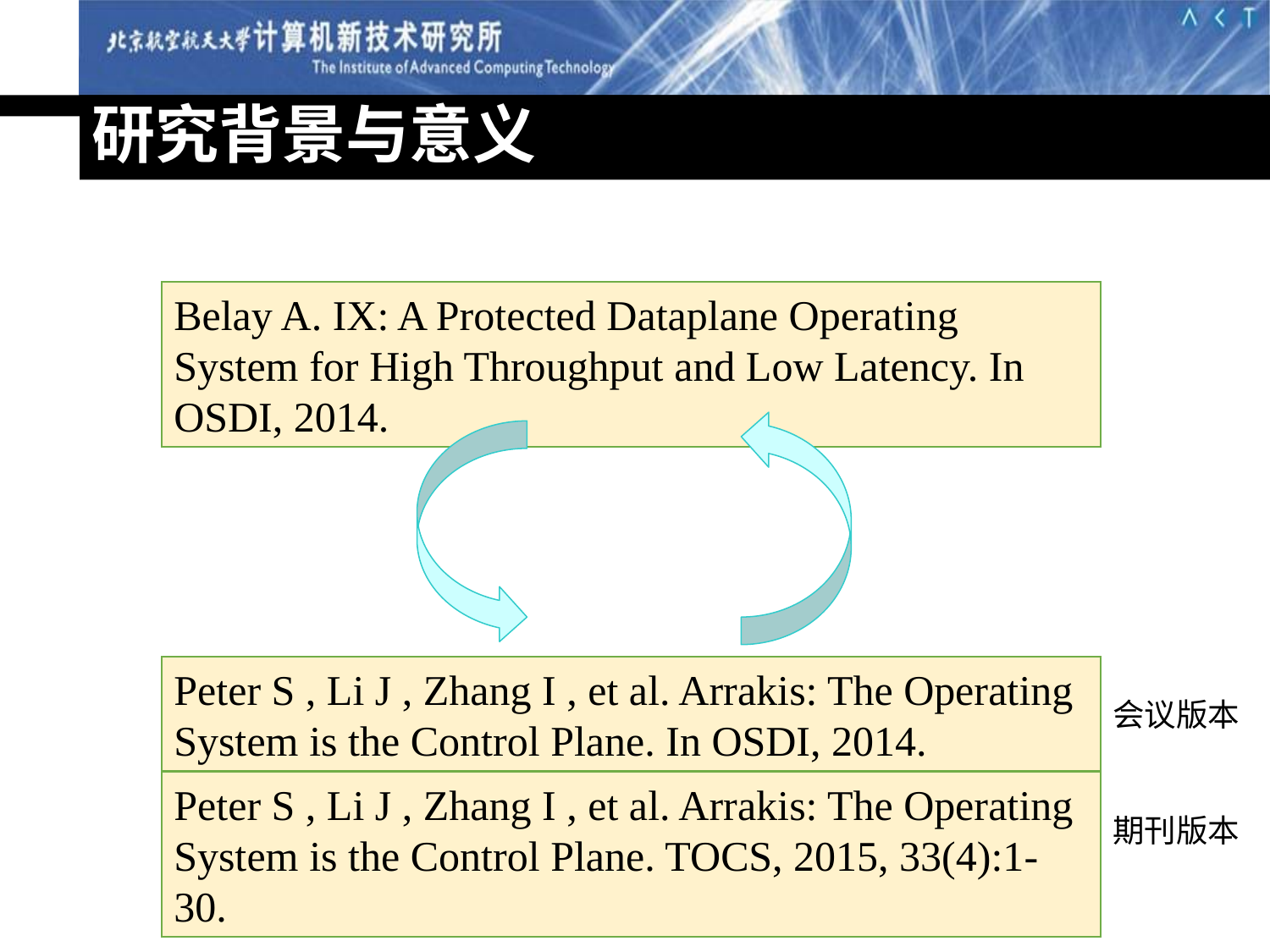

# 研究背景与意义
Belay A. IX: A Protected Dataplane Operating System for High Throughput and Low Latency. In OSDI, 2014.

Peter S , Li J , Zhang I , et al. Arrakis: The Operating System is the Control Plane. In OSDI, 2014.
会议版本
Peter S , Li J , Zhang I , et al. Arrakis: The Operating System is the Control Plane. TOCS, 2015, 33(4):1-30.
期刊版本